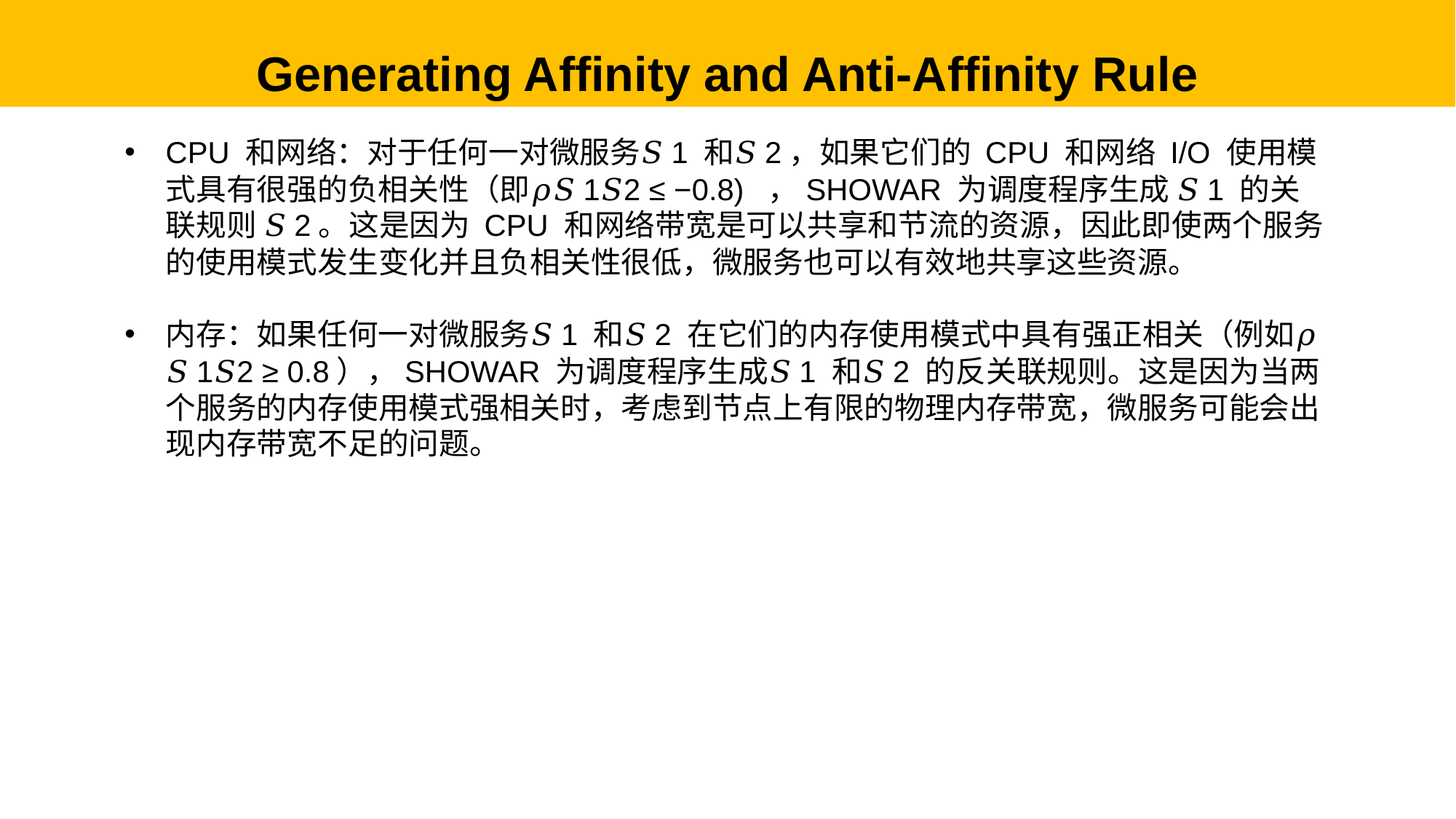

# Generating Affinity and Anti-Affinity Rule
CPU 和网络：对于任何一对微服务𝑆1 和𝑆2，如果它们的 CPU 和网络 I/O 使用模式具有很强的负相关性（即𝜌𝑆1𝑆2 ≤ −0.8)  ，SHOWAR 为调度程序生成 𝑆1 的关联规则 𝑆2。这是因为 CPU 和网络带宽是可以共享和节流的资源，因此即使两个服务的使用模式发生变化并且负相关性很低，微服务也可以有效地共享这些资源。

内存：如果任何一对微服务𝑆1 和𝑆2 在它们的内存使用模式中具有强正相关（例如𝜌𝑆1𝑆2 ≥ 0.8），SHOWAR 为调度程序生成𝑆1 和𝑆2 的反关联规则。这是因为当两个服务的内存使用模式强相关时，考虑到节点上有限的物理内存带宽，微服务可能会出现内存带宽不足的问题。